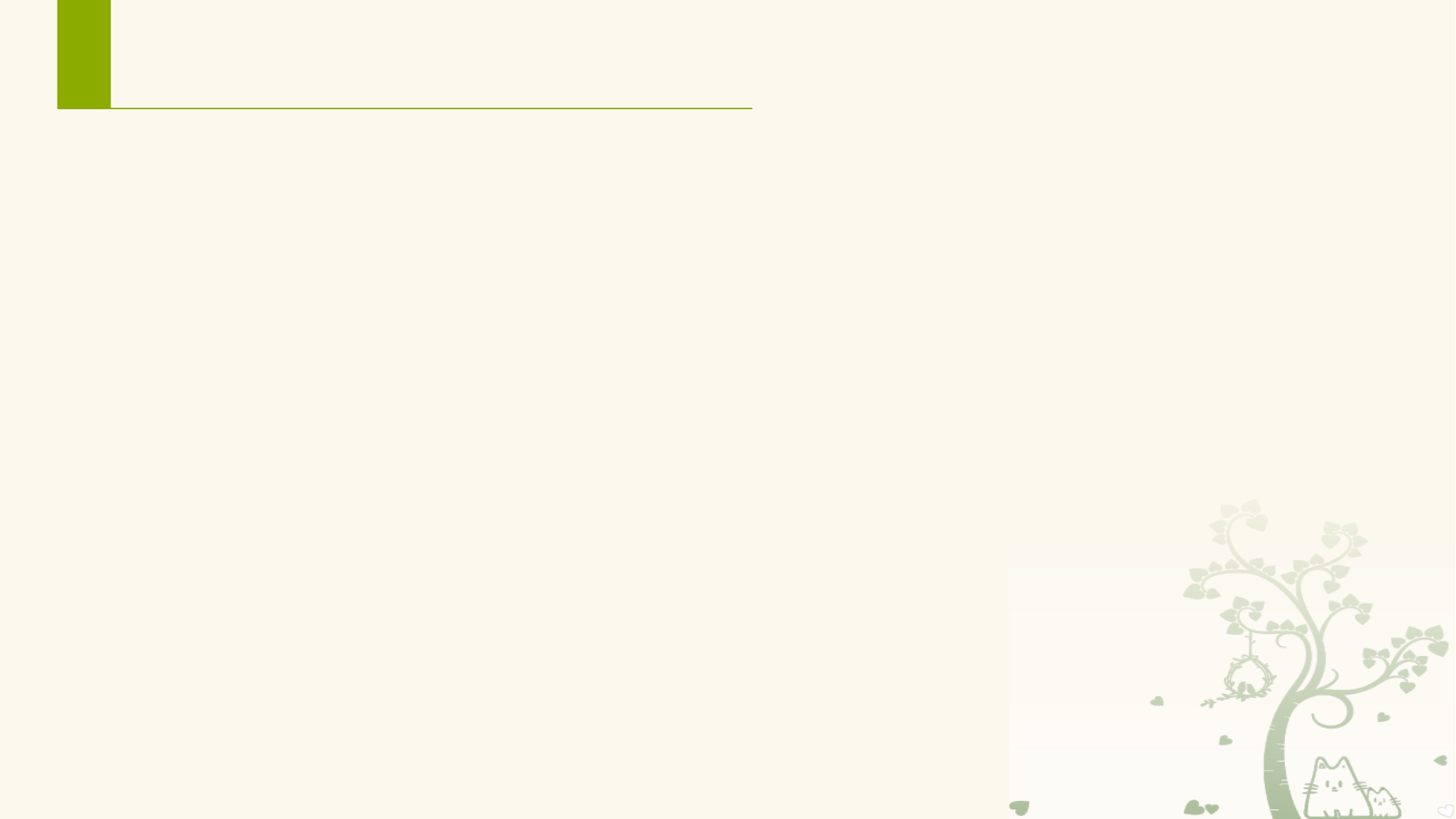

# 试一试
下面关于Looper主消息的循环器的描述，正确的是（）。
Looper是用来发送消息和处理消息的
Looper是每个线程中的MessageQueue的管家，用来接收Handler发送的消息
Looper用来监视消息队列里面的数据,一旦发现消息队列里面有数据就把消息给取出来
Looper是用来处理消息的